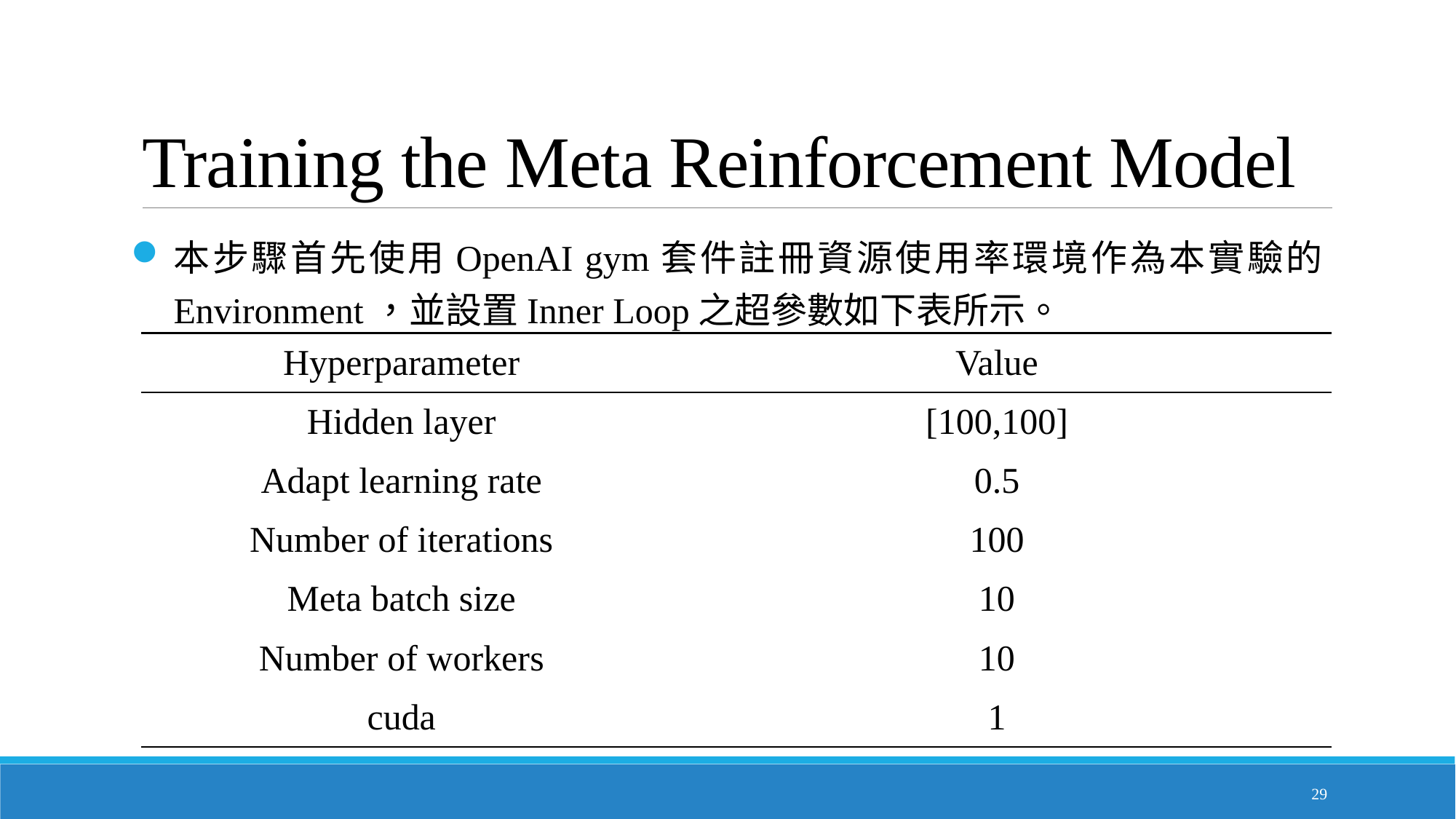

# Training the Meta Reinforcement Model
本步驟首先使用OpenAI gym套件註冊資源使用率環境作為本實驗的Environment，並設置Inner Loop之超參數如下表所示。
| Hyperparameter | Value |
| --- | --- |
| Hidden layer | [100,100] |
| Adapt learning rate | 0.5 |
| Number of iterations | 100 |
| Meta batch size | 10 |
| Number of workers | 10 |
| cuda | 1 |
29